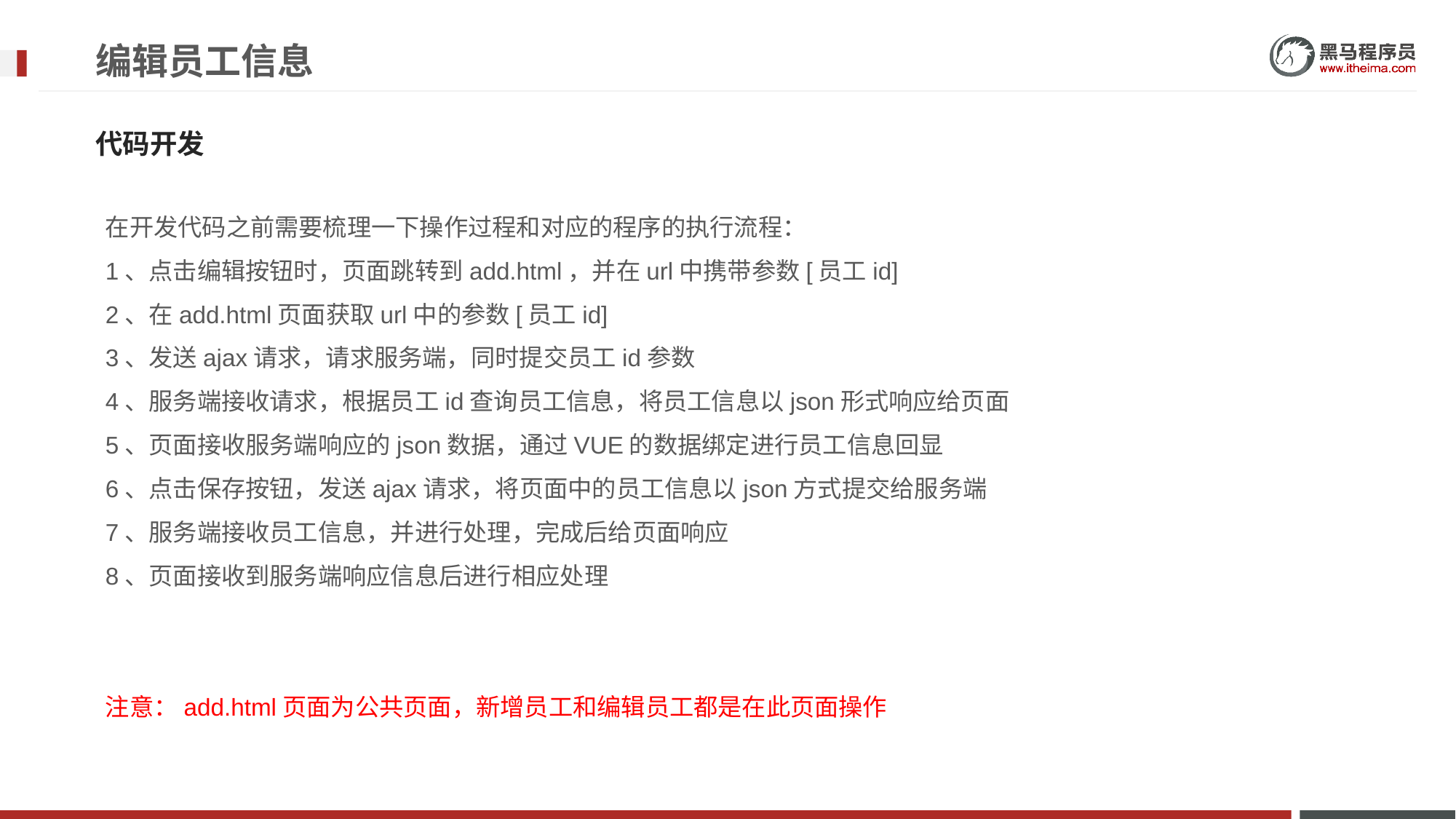

# 编辑员工信息
代码开发
在开发代码之前需要梳理一下操作过程和对应的程序的执行流程：
1、点击编辑按钮时，页面跳转到add.html，并在url中携带参数[员工id]
2、在add.html页面获取url中的参数[员工id]
3、发送ajax请求，请求服务端，同时提交员工id参数
4、服务端接收请求，根据员工id查询员工信息，将员工信息以json形式响应给页面
5、页面接收服务端响应的json数据，通过VUE的数据绑定进行员工信息回显
6、点击保存按钮，发送ajax请求，将页面中的员工信息以json方式提交给服务端
7、服务端接收员工信息，并进行处理，完成后给页面响应
8、页面接收到服务端响应信息后进行相应处理

注意：add.html页面为公共页面，新增员工和编辑员工都是在此页面操作